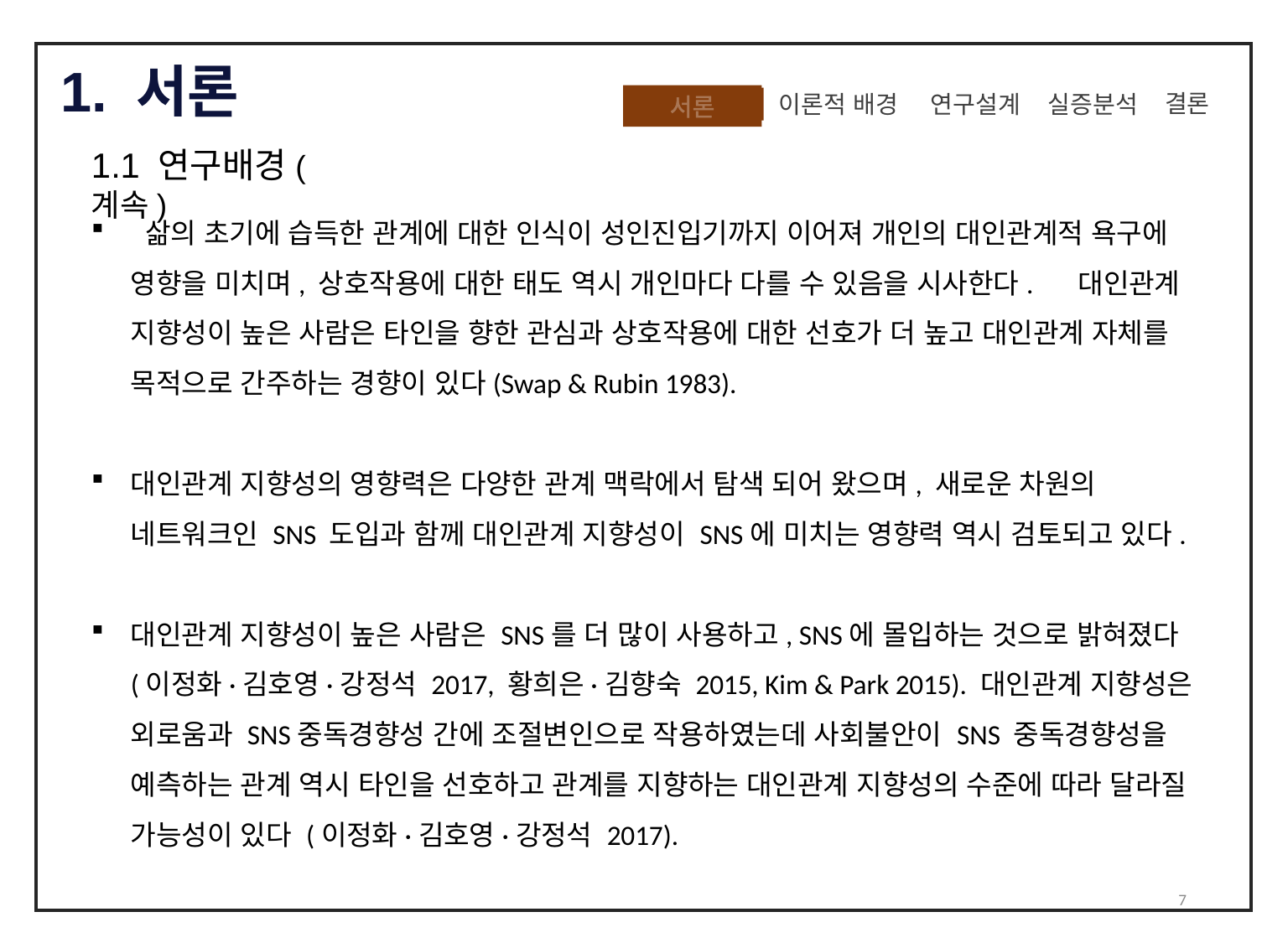

1. 서론
 결론
실증분석
이론적 배경
 연구설계
서론

1.1 연구배경(계속)
 삶의 초기에 습득한 관계에 대한 인식이 성인진입기까지 이어져 개인의 대인관계적 욕구에 영향을 미치며, 상호작용에 대한 태도 역시 개인마다 다를 수 있음을 시사한다.      대인관계 지향성이 높은 사람은 타인을 향한 관심과 상호작용에 대한 선호가 더 높고 대인관계 자체를 목적으로 간주하는 경향이 있다(Swap & Rubin 1983).

대인관계 지향성의 영향력은 다양한 관계 맥락에서 탐색 되어 왔으며, 새로운 차원의 네트워크인 SNS 도입과 함께 대인관계 지향성이 SNS에 미치는 영향력 역시 검토되고 있다.

대인관계 지향성이 높은 사람은 SNS를 더 많이 사용하고, SNS에 몰입하는 것으로 밝혀졌다(이정화·김호영·강정석 2017, 황희은·김향숙 2015, Kim & Park 2015). 대인관계 지향성은 외로움과 SNS중독경향성 간에 조절변인으로 작용하였는데 사회불안이 SNS 중독경향성을 예측하는 관계 역시 타인을 선호하고 관계를 지향하는 대인관계 지향성의 수준에 따라 달라질 가능성이 있다 (이정화·김호영·강정석 2017).
7